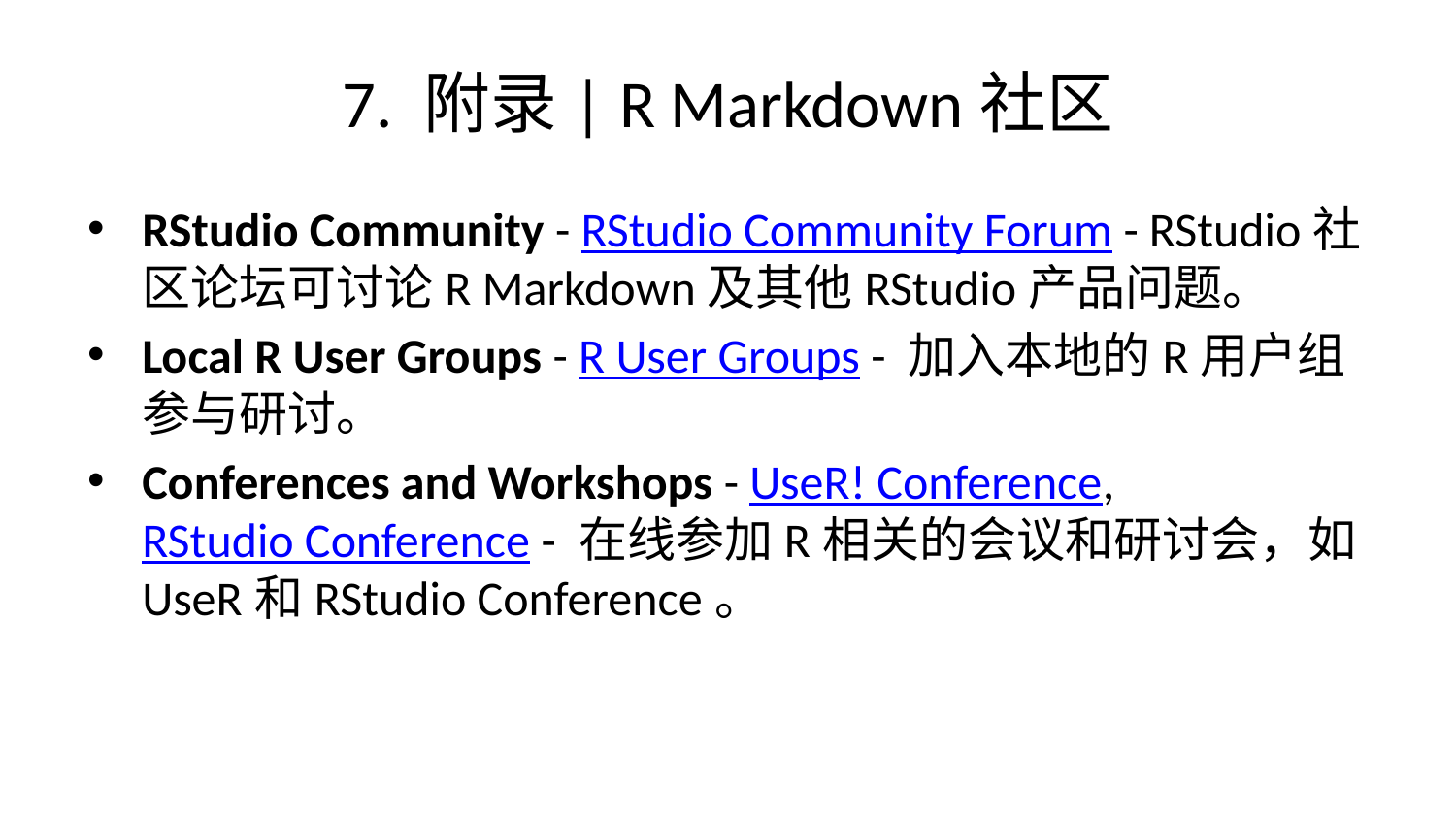

# 7. 附录| R Markdown社区
RStudio Community - RStudio Community Forum - RStudio社区论坛可讨论R Markdown及其他RStudio产品问题。
Local R User Groups - R User Groups - 加入本地的R用户组参与研讨。
Conferences and Workshops - UseR! Conference, RStudio Conference - 在线参加R相关的会议和研讨会，如UseR和RStudio Conference。